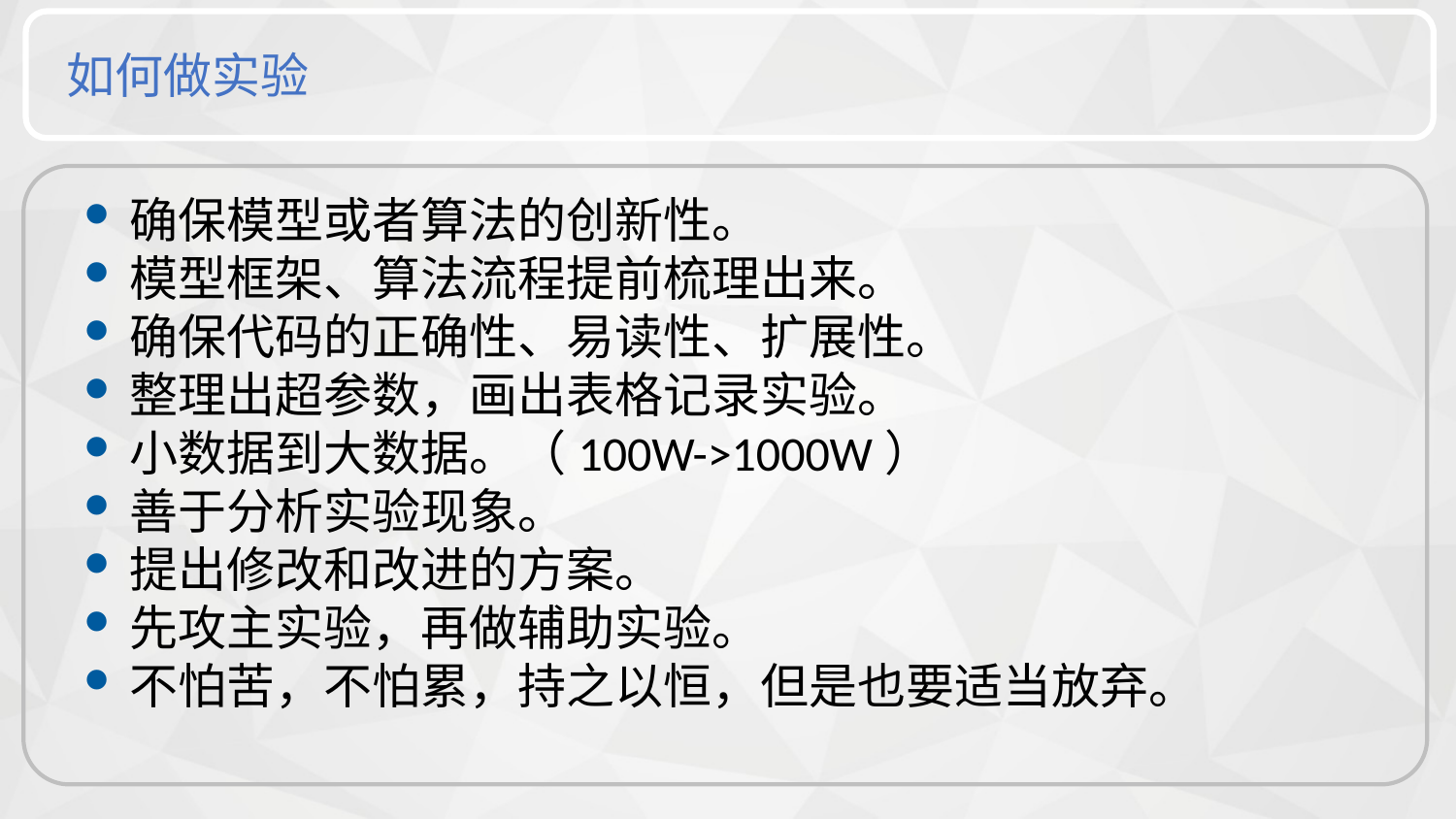

如何做实验

确保模型或者算法的创新性。
模型框架、算法流程提前梳理出来。
确保代码的正确性、易读性、扩展性。
整理出超参数，画出表格记录实验。
小数据到大数据。（100W->1000W）
善于分析实验现象。
提出修改和改进的方案。
先攻主实验，再做辅助实验。
不怕苦，不怕累，持之以恒，但是也要适当放弃。